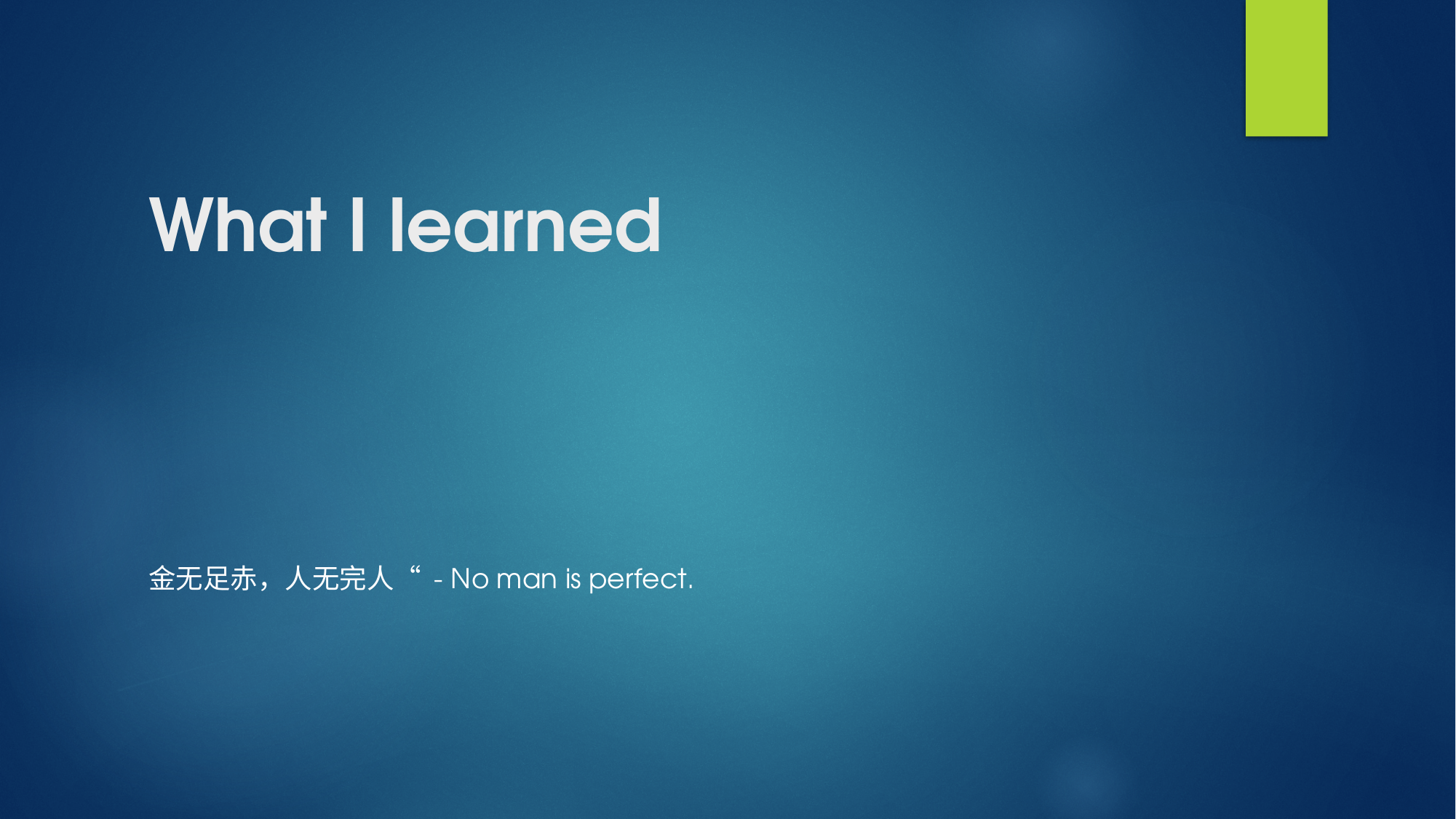

# What I learned
金无足赤，人无完人“ - No man is perfect.